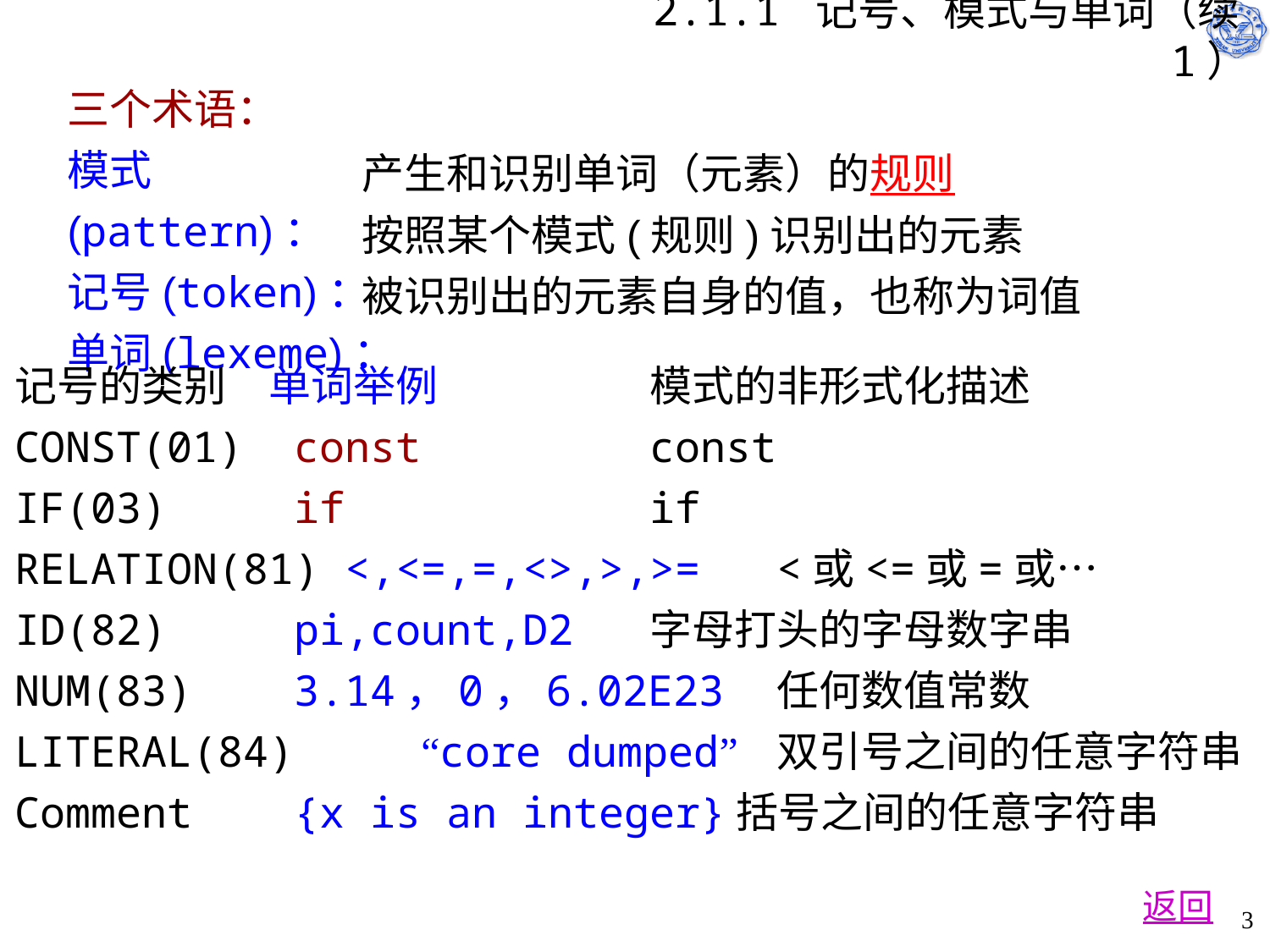

# 2.1.1 记号、模式与单词（续1）
三个术语：
模式(pattern)：
记号(token)：
单词(lexeme)：
产生和识别单词（元素）的规则
按照某个模式(规则)识别出的元素
被识别出的元素自身的值，也称为词值
记号的类别	单词举例		模式的非形式化描述
CONST(01)	 const	    	const
IF(03)	 if			if
RELATION(81) <,<=,=,<>,>,>= 	<或<=或=或…
ID(82)	 pi,count,D2	字母打头的字母数字串
NUM(83)	 3.14，0，6.02E23	任何数值常数
LITERAL(84)	 “core dumped”	双引号之间的任意字符串
Comment	 {x is an integer}括号之间的任意字符串
返回
3